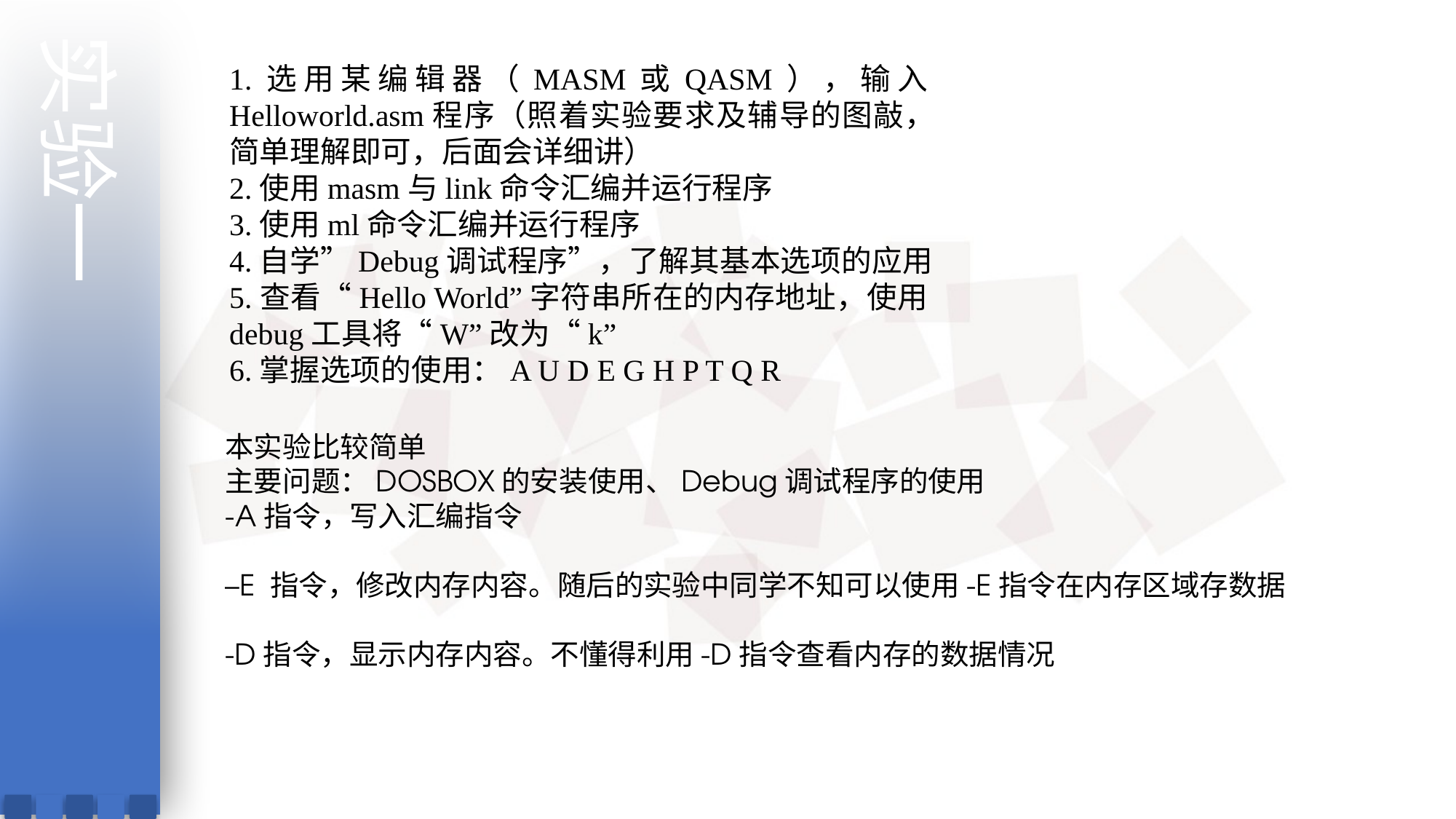

实验一
1.选用某编辑器（MASM或QASM），输入Helloworld.asm程序（照着实验要求及辅导的图敲，简单理解即可，后面会详细讲）
2.使用masm与link命令汇编并运行程序
3.使用ml命令汇编并运行程序
4.自学”Debug调试程序”，了解其基本选项的应用
5.查看“Hello World”字符串所在的内存地址，使用debug工具将“W”改为“k”
6.掌握选项的使用：A U D E G H P T Q R

本实验比较简单
主要问题：DOSBOX的安装使用、Debug调试程序的使用
-A指令，写入汇编指令

–E 指令，修改内存内容。随后的实验中同学不知可以使用-E指令在内存区域存数据

-D指令，显示内存内容。不懂得利用-D指令查看内存的数据情况